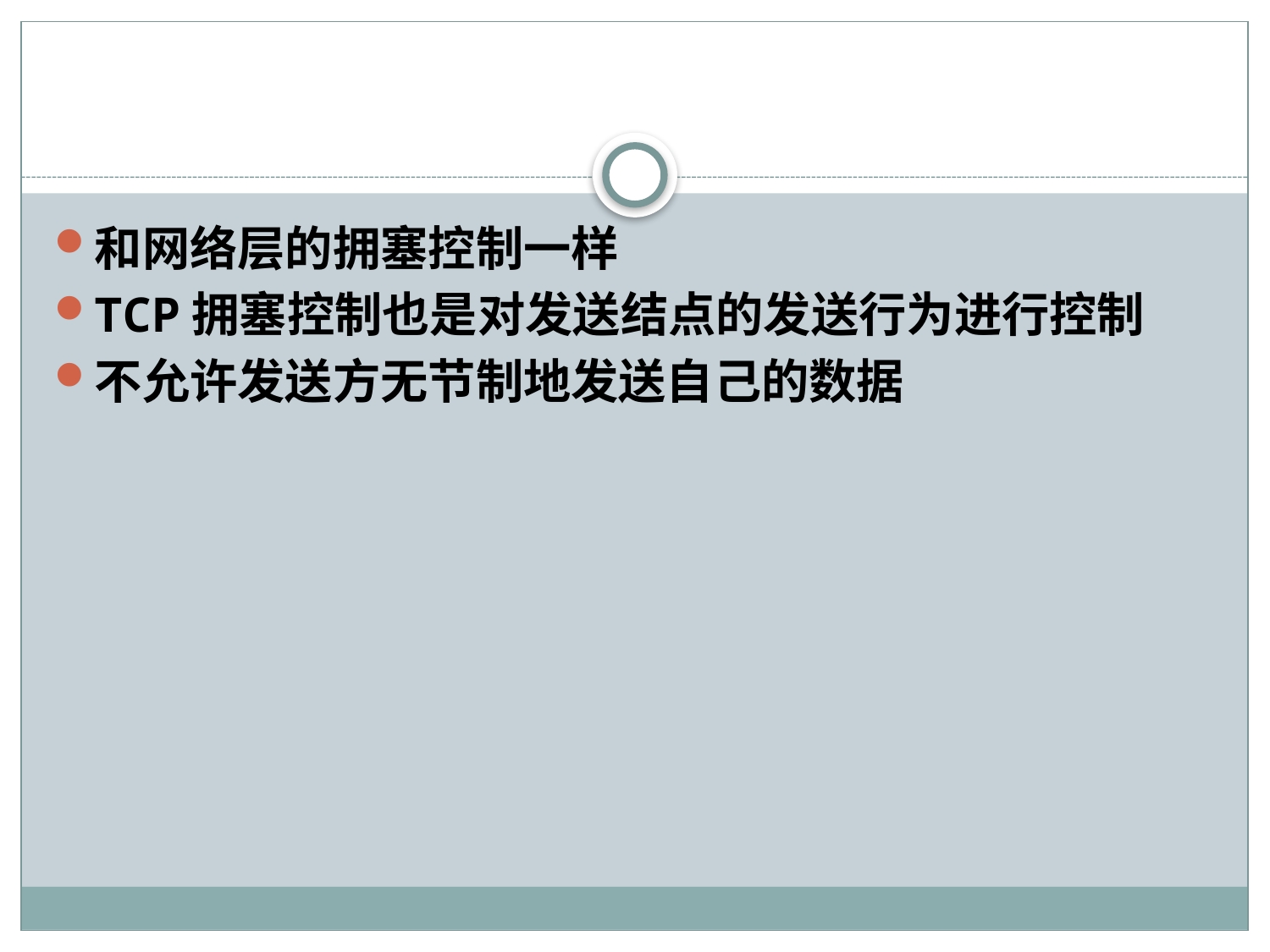

#
和网络层的拥塞控制一样
TCP拥塞控制也是对发送结点的发送行为进行控制
不允许发送方无节制地发送自己的数据